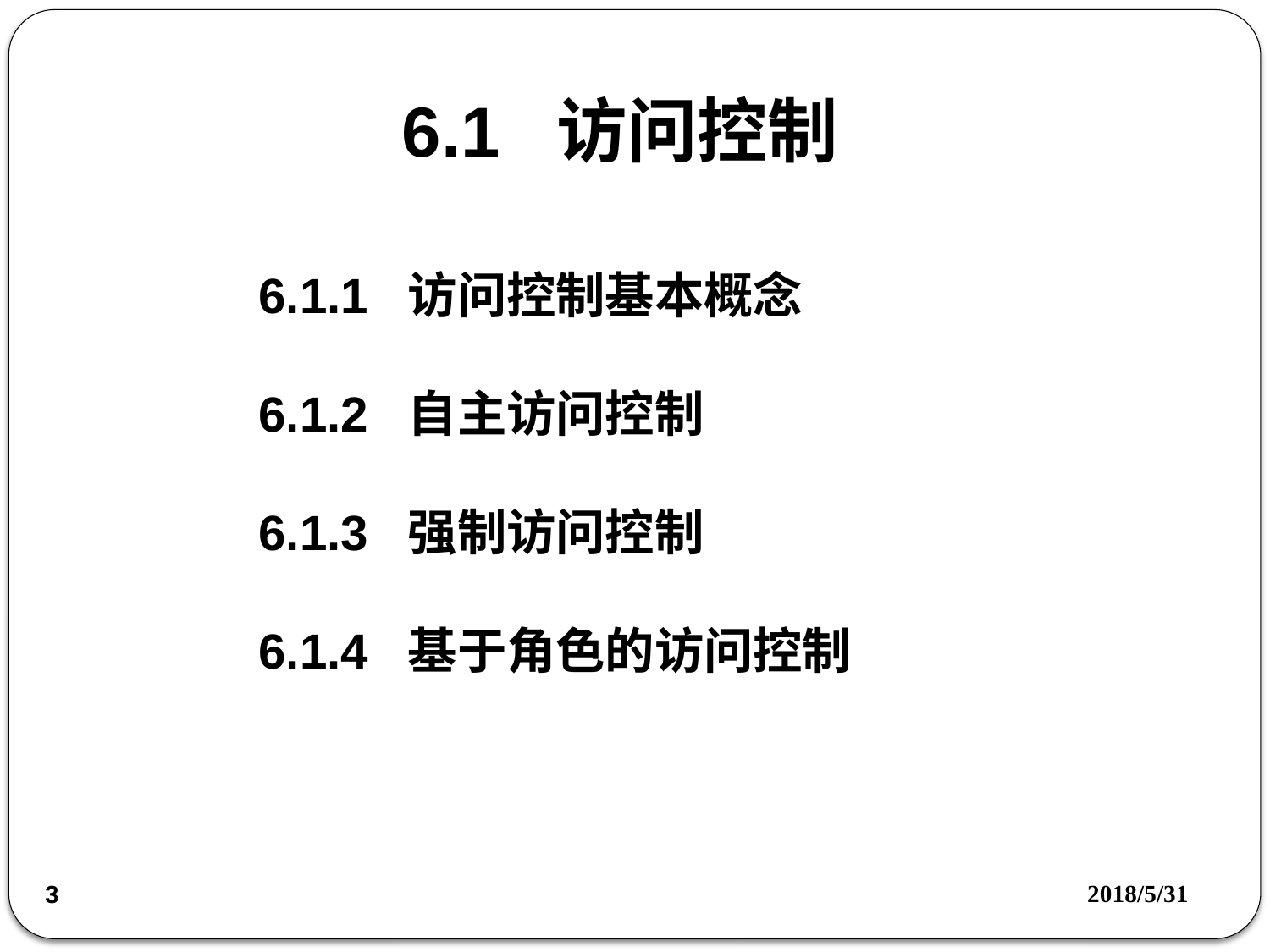

# 6.1  访问控制
6.1.1  访问控制基本概念

6.1.2  自主访问控制

6.1.3  强制访问控制

6.1.4  基于角色的访问控制
2018/5/31
3